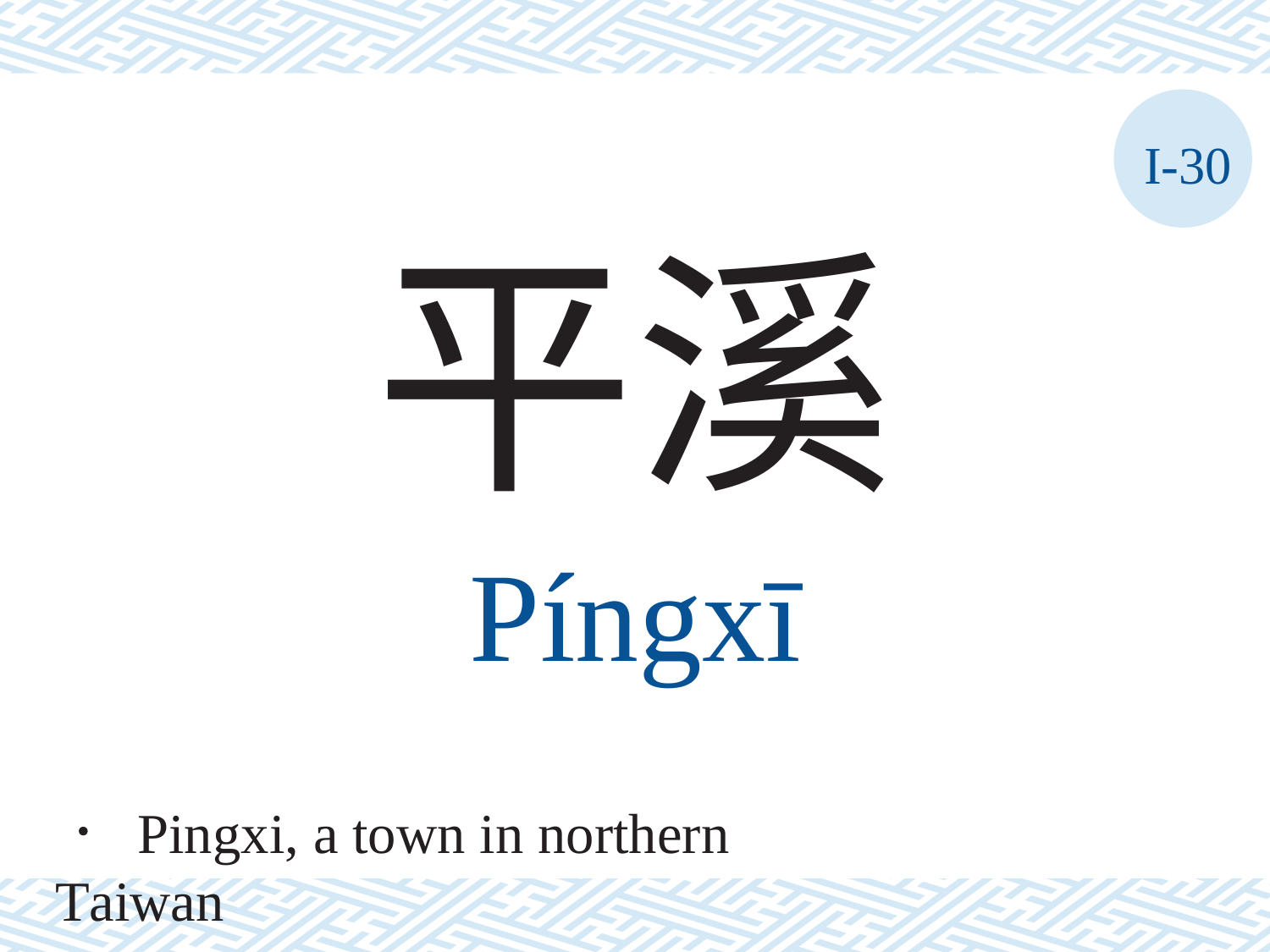

I-30
平溪
Píngxī
． Pingxi, a town in northern Taiwan